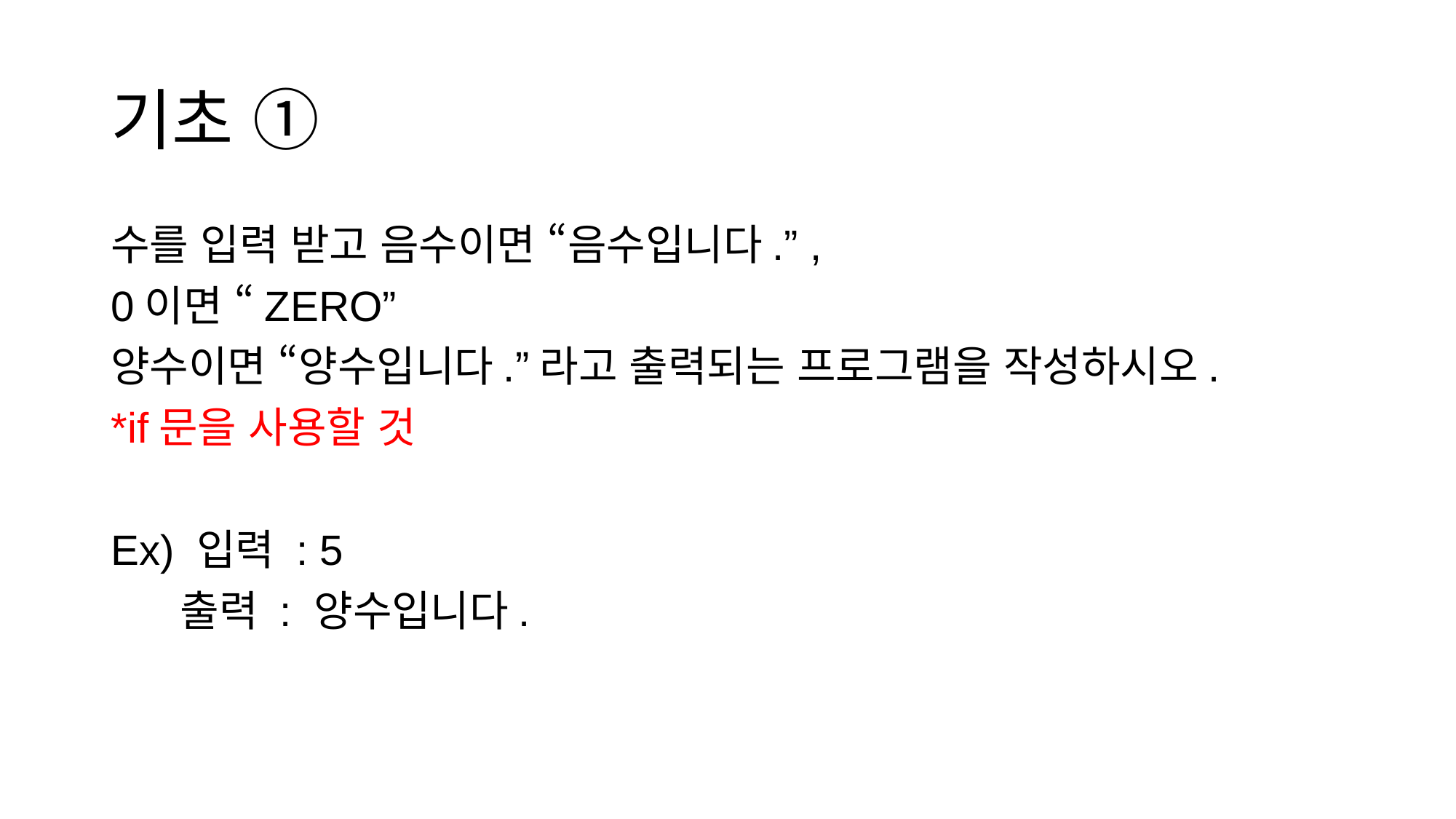

# 기초 ①
수를 입력 받고 음수이면 “음수입니다.” ,
0이면 “ZERO”
양수이면 “양수입니다.”라고 출력되는 프로그램을 작성하시오.
*if문을 사용할 것

Ex) 입력 : 5
     출력 : 양수입니다.